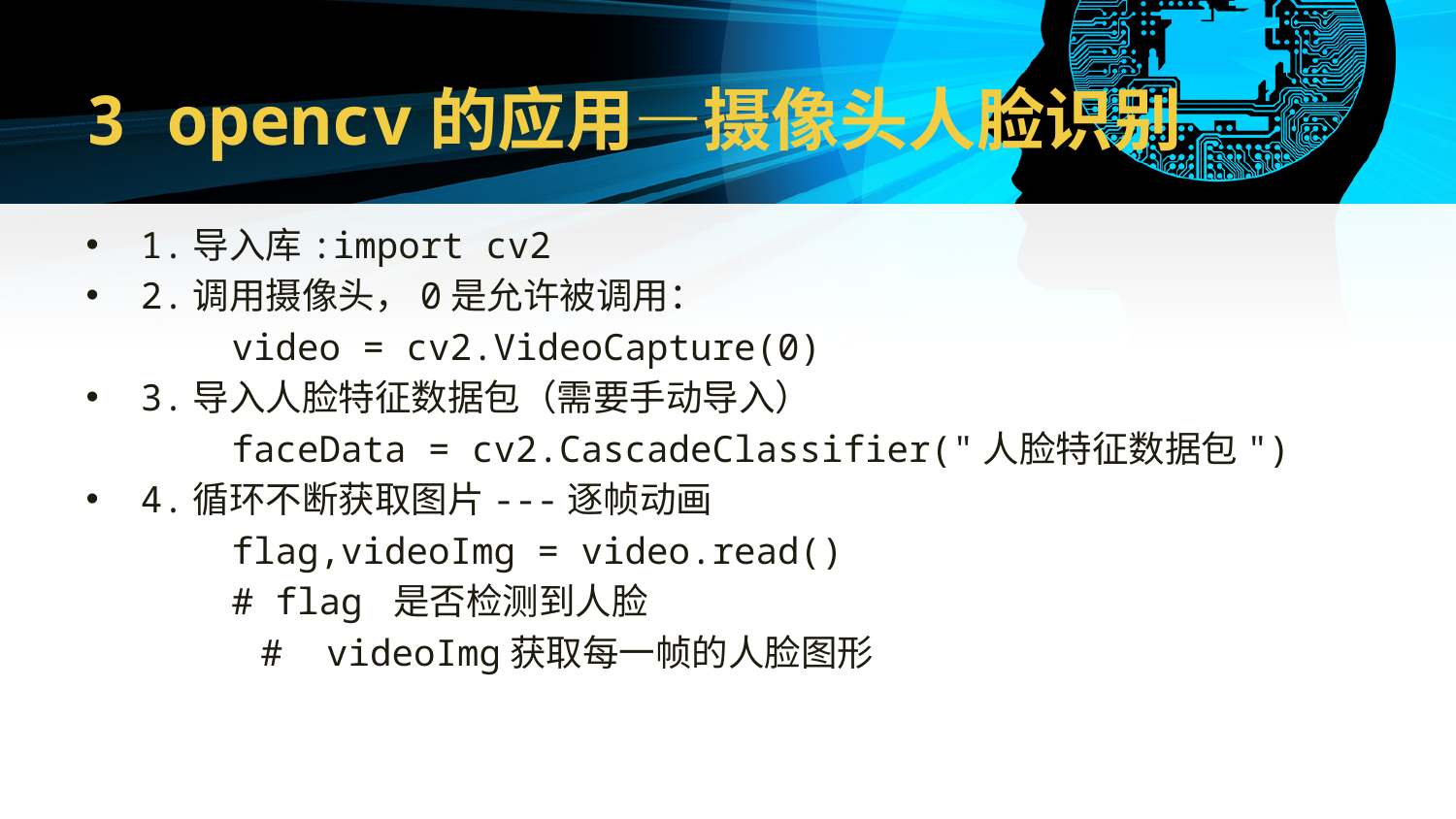

# 3 opencv的应用—摄像头人脸识别
1.导入库:import cv2
2.调用摄像头，0是允许被调用：
	video = cv2.VideoCapture(0)
3.导入人脸特征数据包（需要手动导入）
	faceData = cv2.CascadeClassifier("人脸特征数据包")
4.循环不断获取图片---逐帧动画
	flag,videoImg = video.read()
	# flag 是否检测到人脸
        #  videoImg获取每一帧的人脸图形